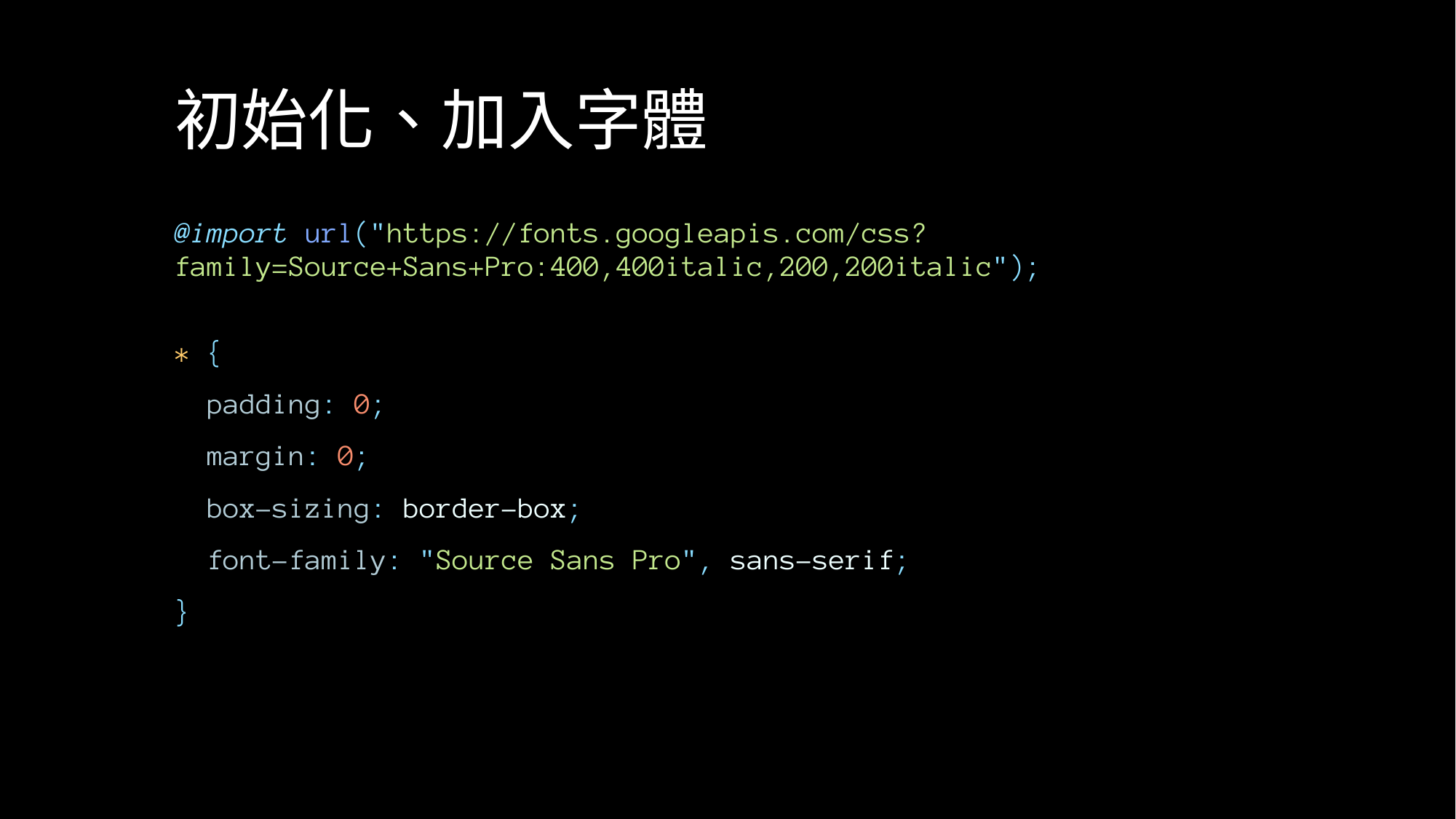

# 初始化、加入字體
@import url("https://fonts.googleapis.com/css?family=Source+Sans+Pro:400,400italic,200,200italic");
* {
  padding: 0;
  margin: 0;
  box-sizing: border-box;
  font-family: "Source Sans Pro", sans-serif;
}